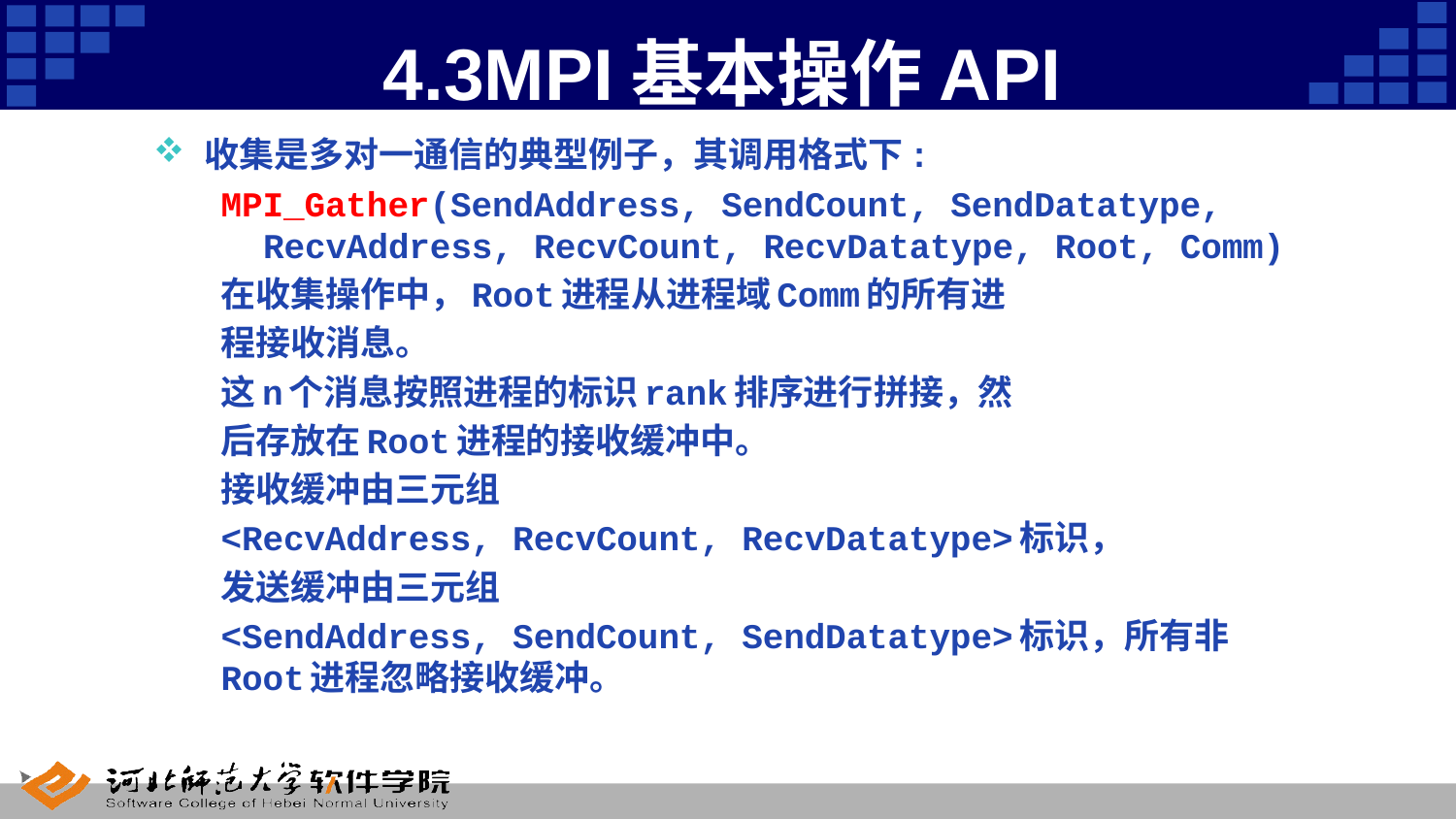

# 4.3MPI基本操作API
收集是多对一通信的典型例子，其调用格式下:
MPI_Gather(SendAddress, SendCount, SendDatatype,	RecvAddress, RecvCount, RecvDatatype, Root, Comm)
在收集操作中，Root进程从进程域Comm的所有进
程接收消息。
这n个消息按照进程的标识rank排序进行拼接，然
后存放在Root进程的接收缓冲中。
接收缓冲由三元组
<RecvAddress, RecvCount, RecvDatatype>标识，
发送缓冲由三元组
<SendAddress, SendCount, SendDatatype>标识，所有非Root进程忽略接收缓冲。